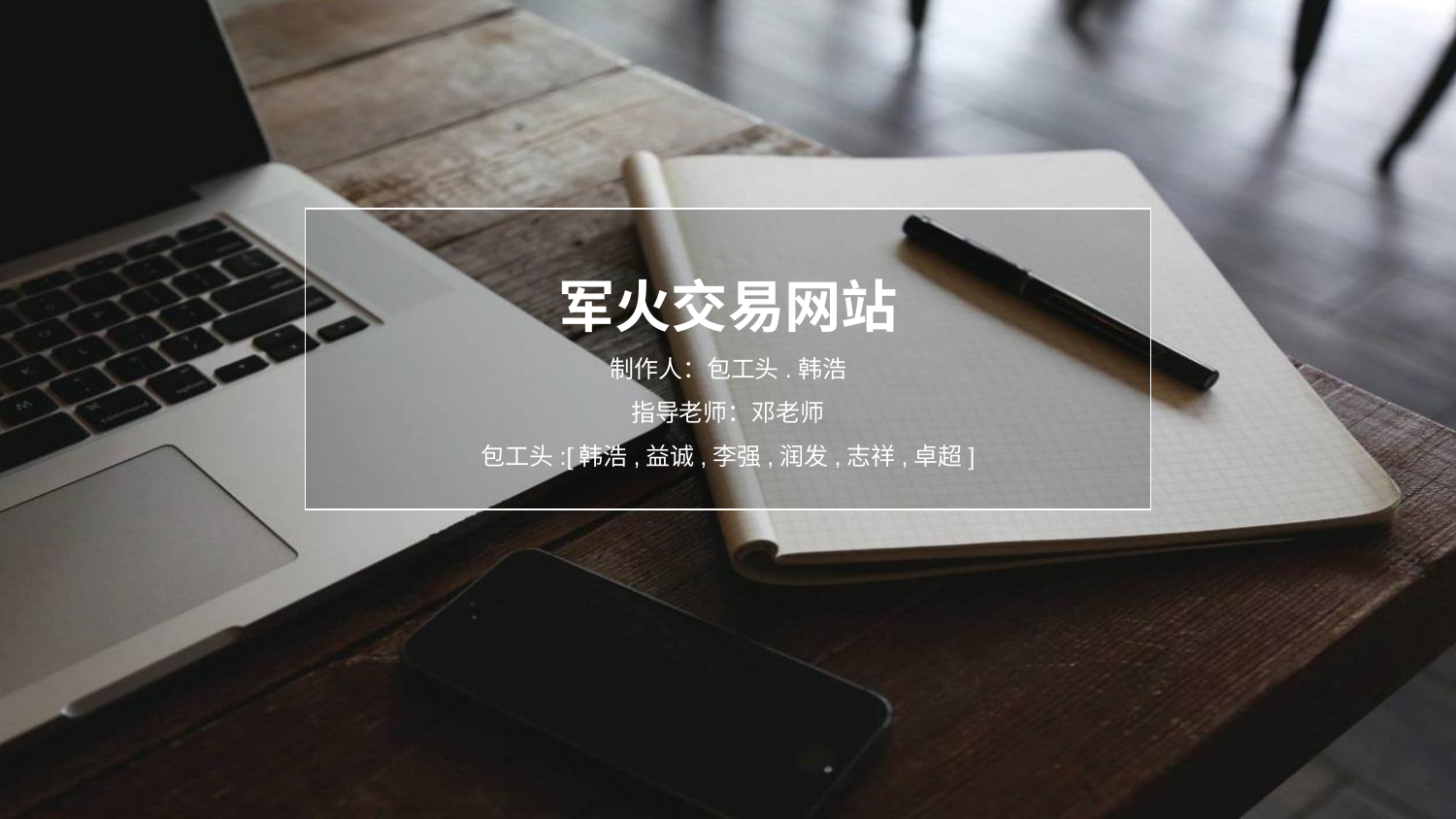

军火交易网站
制作人：包工头.韩浩
指导老师：邓老师
包工头:[韩浩,益诚,李强,润发,志祥,卓超]